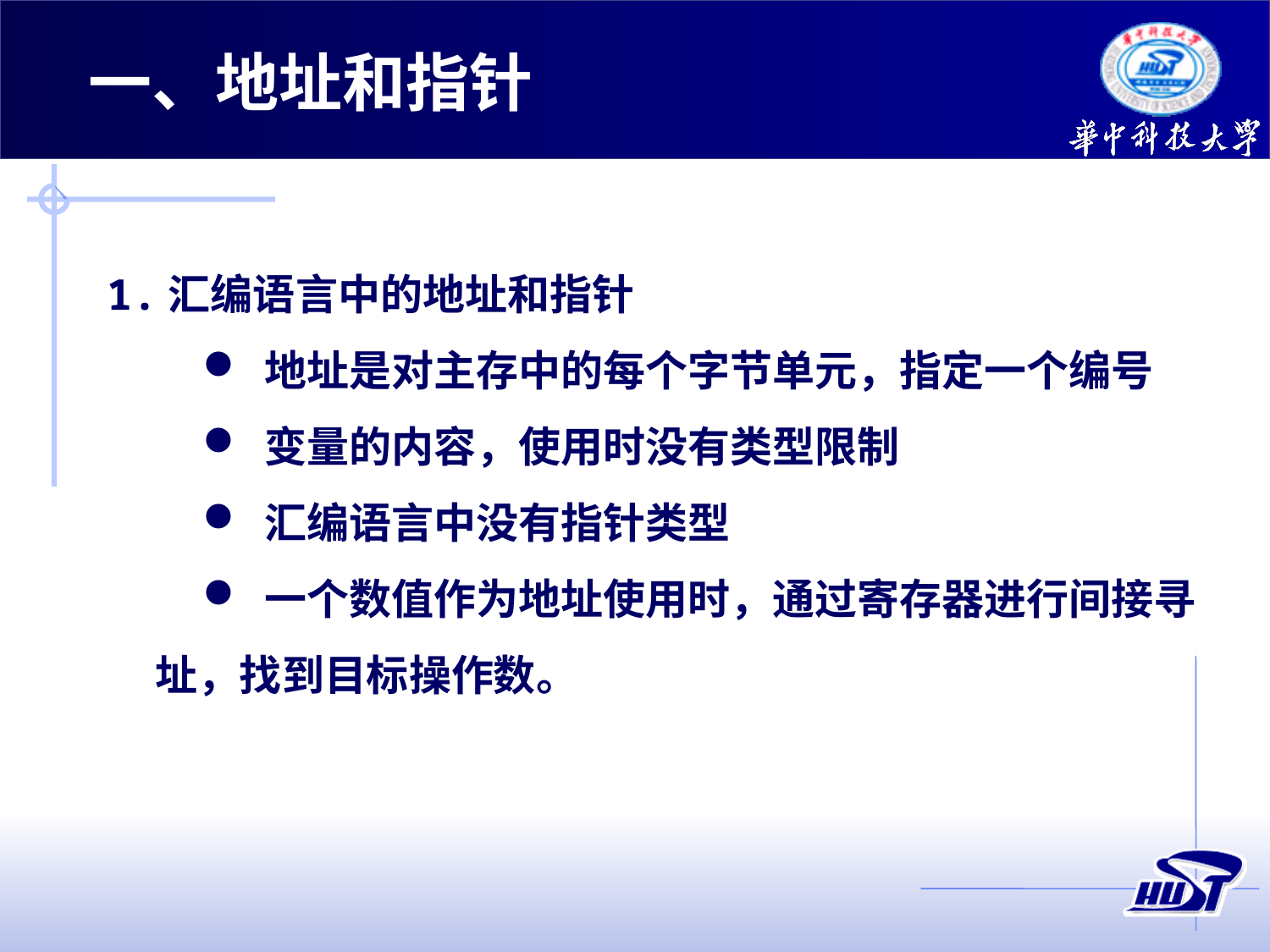

一、地址和指针
1.汇编语言中的地址和指针
 地址是对主存中的每个字节单元，指定一个编号
 变量的内容，使用时没有类型限制
 汇编语言中没有指针类型
 一个数值作为地址使用时，通过寄存器进行间接寻址，找到目标操作数。